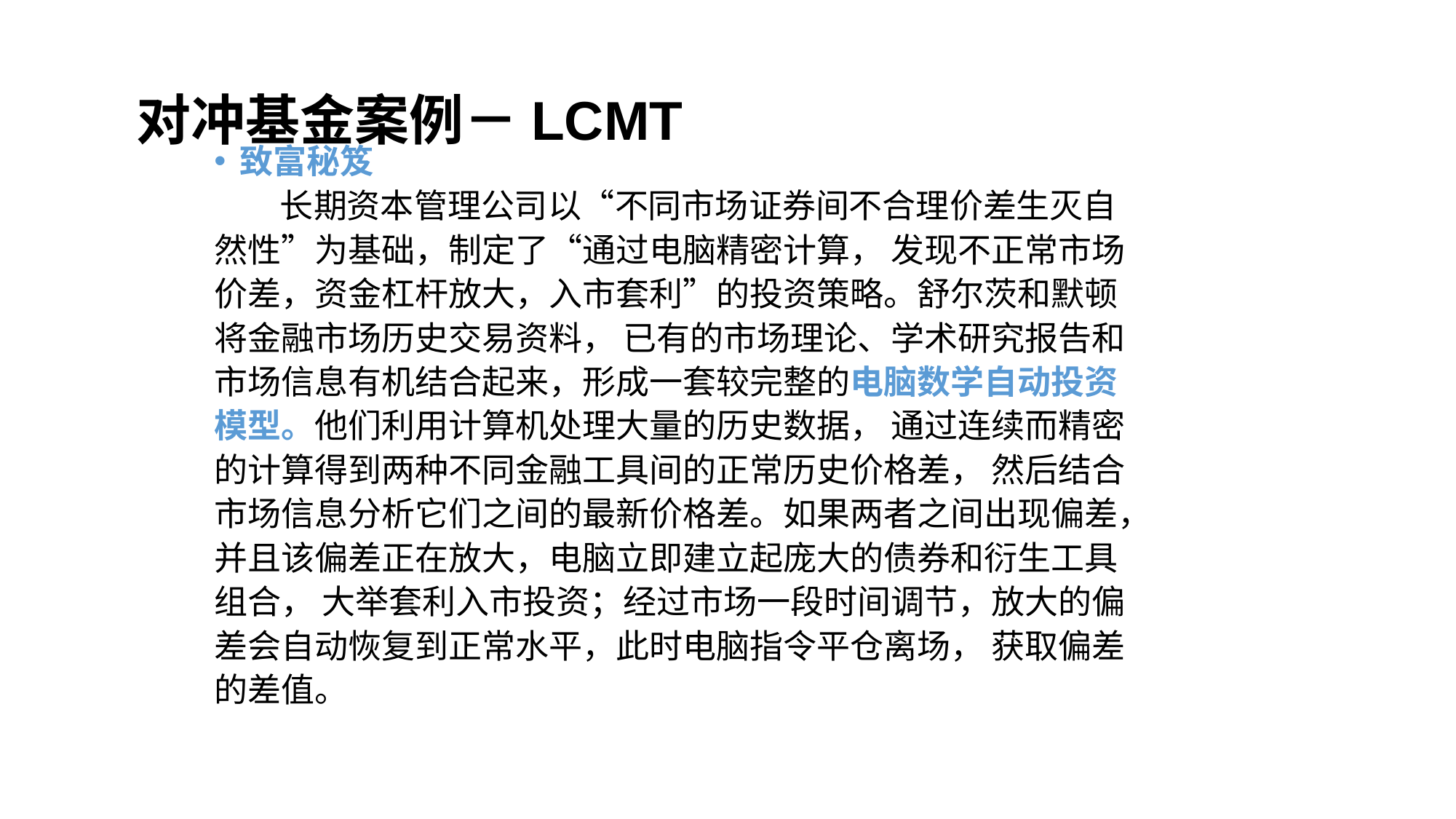

对冲基金案例－LCMT
致富秘笈
        长期资本管理公司以“不同市场证券间不合理价差生灭自
然性”为基础，制定了“通过电脑精密计算， 发现不正常市场
价差，资金杠杆放大，入市套利”的投资策略。舒尔茨和默顿
将金融市场历史交易资料， 已有的市场理论、学术研究报告和
市场信息有机结合起来，形成一套较完整的电脑数学自动投资
模型。他们利用计算机处理大量的历史数据， 通过连续而精密
的计算得到两种不同金融工具间的正常历史价格差， 然后结合
市场信息分析它们之间的最新价格差。如果两者之间出现偏差，
并且该偏差正在放大，电脑立即建立起庞大的债券和衍生工具
组合， 大举套利入市投资；经过市场一段时间调节，放大的偏
差会自动恢复到正常水平，此时电脑指令平仓离场， 获取偏差
的差值。